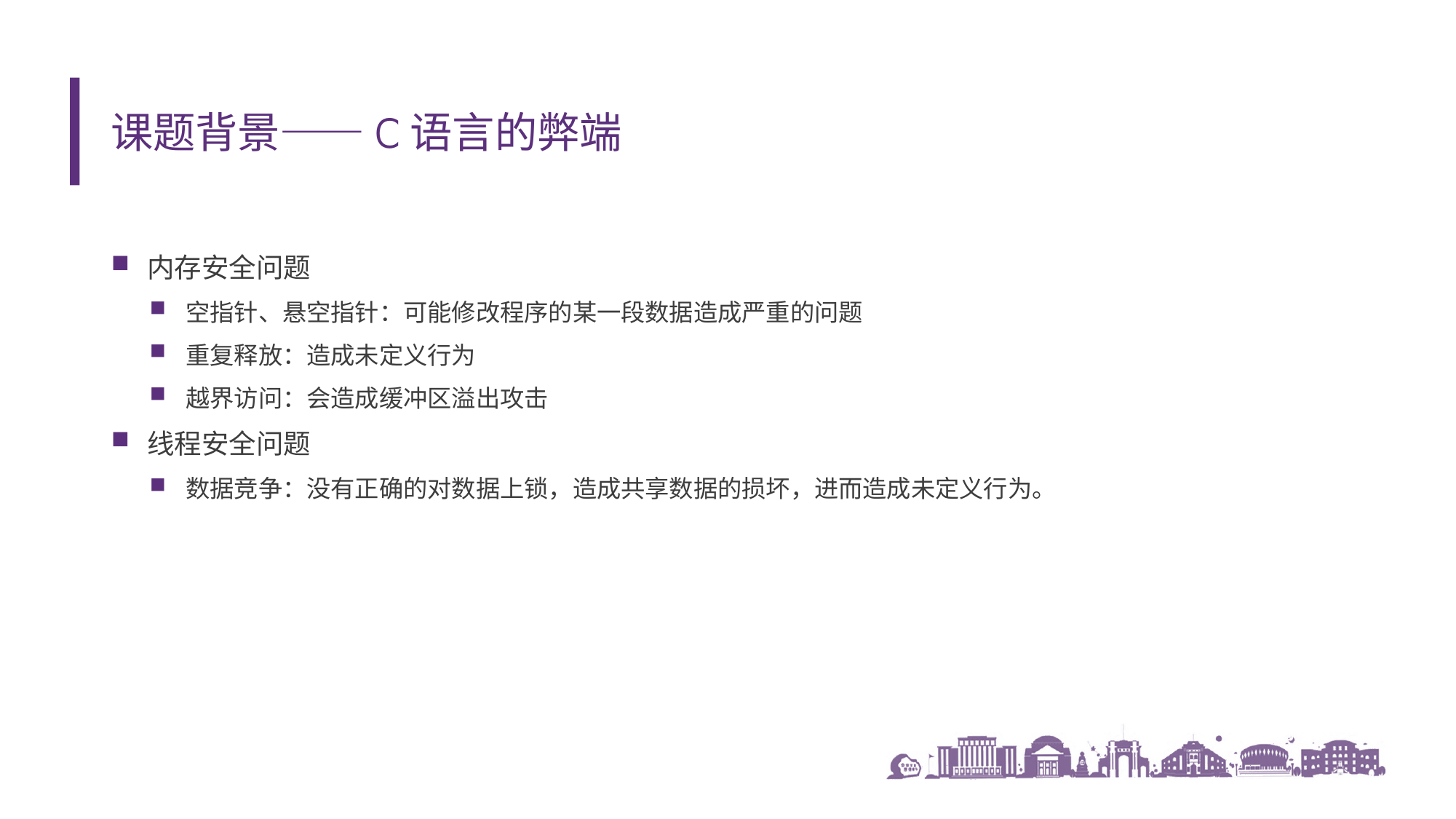

# 课题背景——C语言的弊端
内存安全问题
空指针、悬空指针：可能修改程序的某一段数据造成严重的问题
重复释放：造成未定义行为
越界访问：会造成缓冲区溢出攻击
线程安全问题
数据竞争：没有正确的对数据上锁，造成共享数据的损坏，进而造成未定义行为。